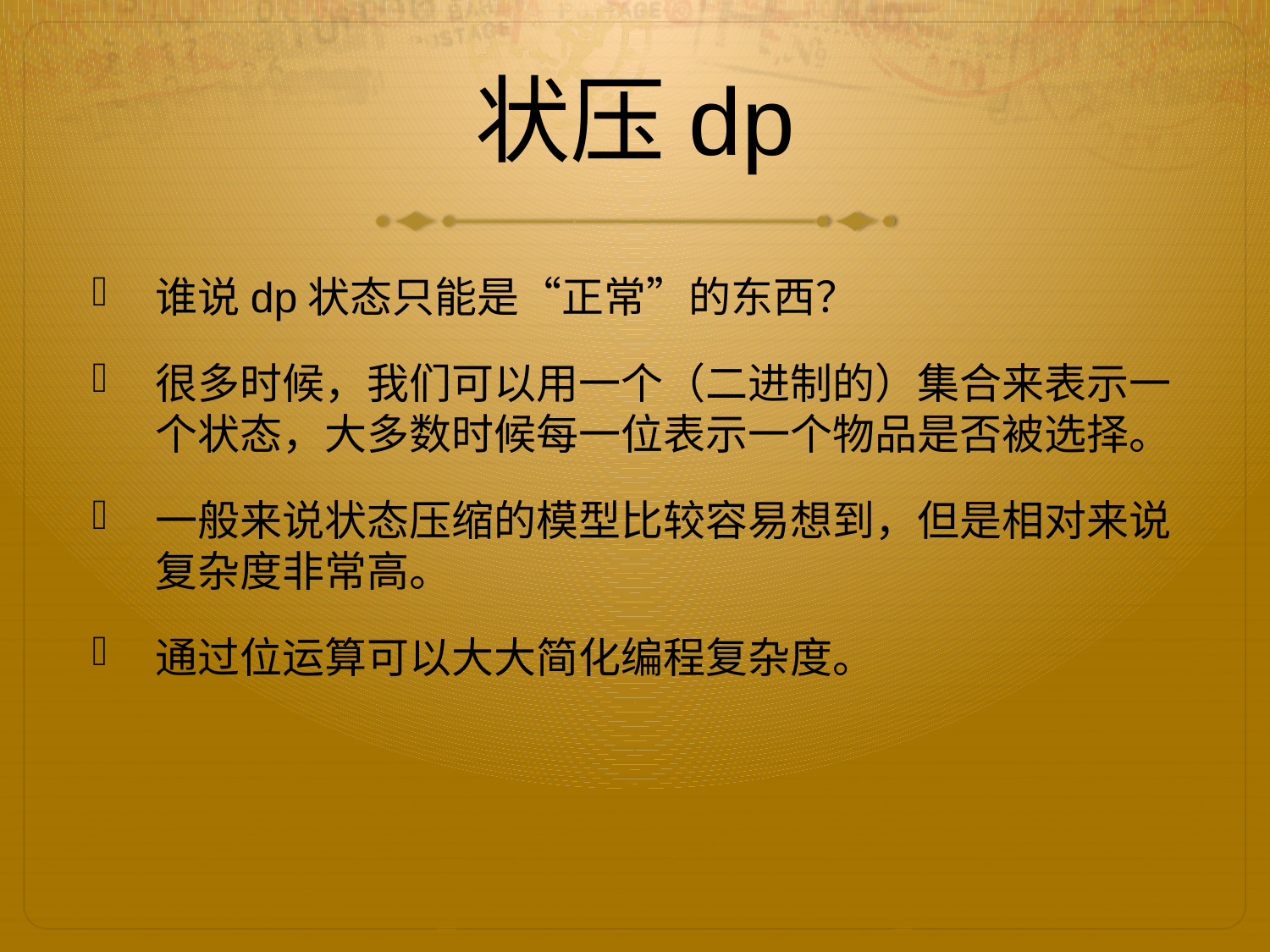

# 状压dp
谁说dp状态只能是“正常”的东西？
很多时候，我们可以用一个（二进制的）集合来表示一个状态，大多数时候每一位表示一个物品是否被选择。
一般来说状态压缩的模型比较容易想到，但是相对来说复杂度非常高。
通过位运算可以大大简化编程复杂度。